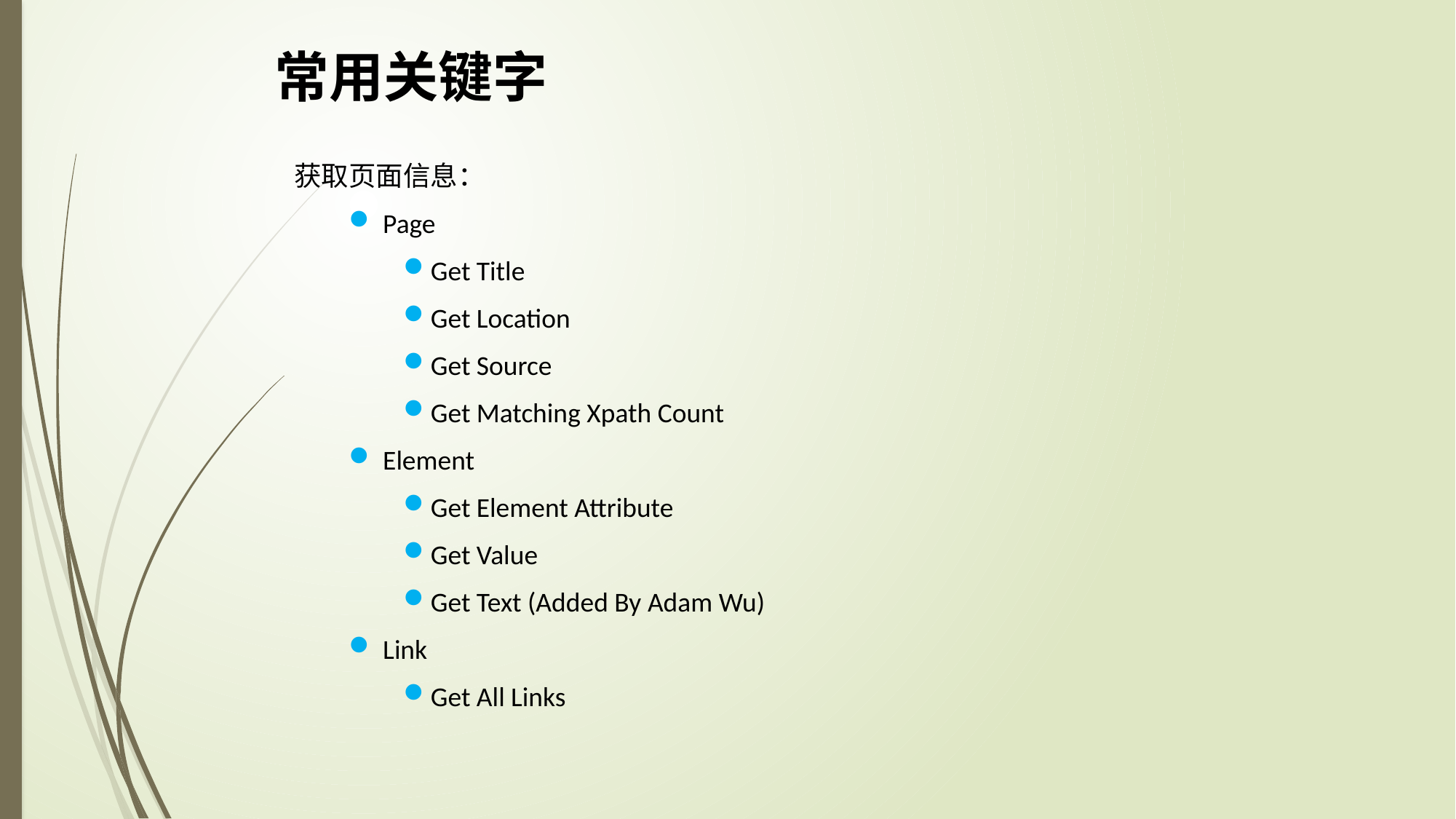

常用关键字
获取页面信息：
Page
Get Title
Get Location
Get Source
Get Matching Xpath Count
Element
Get Element Attribute
Get Value
Get Text (Added By Adam Wu)
Link
Get All Links